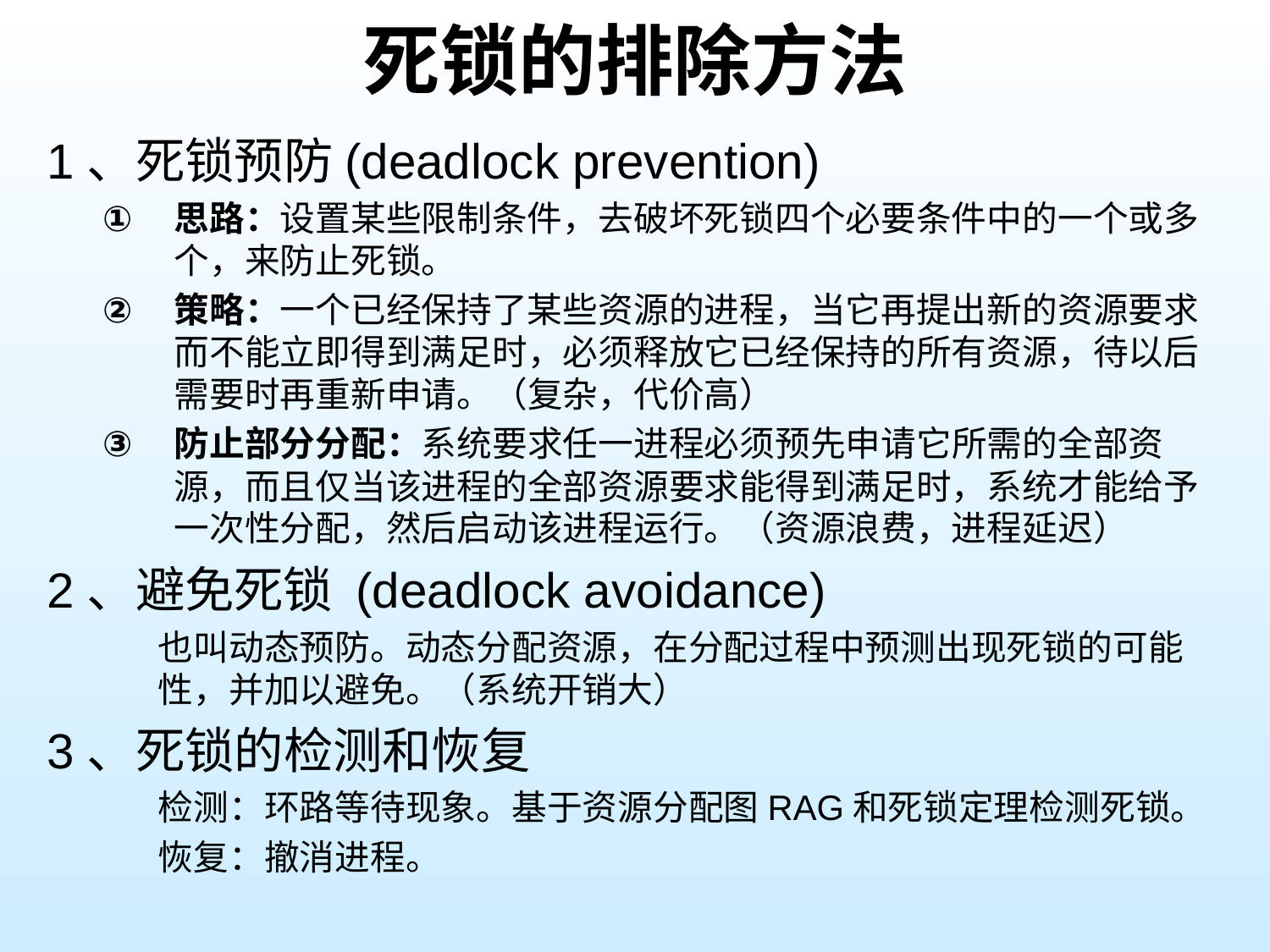

# 死锁的排除方法
1、死锁预防(deadlock prevention)
思路：设置某些限制条件，去破坏死锁四个必要条件中的一个或多个，来防止死锁。
策略：一个已经保持了某些资源的进程，当它再提出新的资源要求而不能立即得到满足时，必须释放它已经保持的所有资源，待以后需要时再重新申请。（复杂，代价高）
防止部分分配：系统要求任一进程必须预先申请它所需的全部资源，而且仅当该进程的全部资源要求能得到满足时，系统才能给予一次性分配，然后启动该进程运行。（资源浪费，进程延迟）
2、避免死锁 (deadlock avoidance)
也叫动态预防。动态分配资源，在分配过程中预测出现死锁的可能性，并加以避免。（系统开销大）
3、死锁的检测和恢复
检测：环路等待现象。基于资源分配图RAG和死锁定理检测死锁。
恢复：撤消进程。